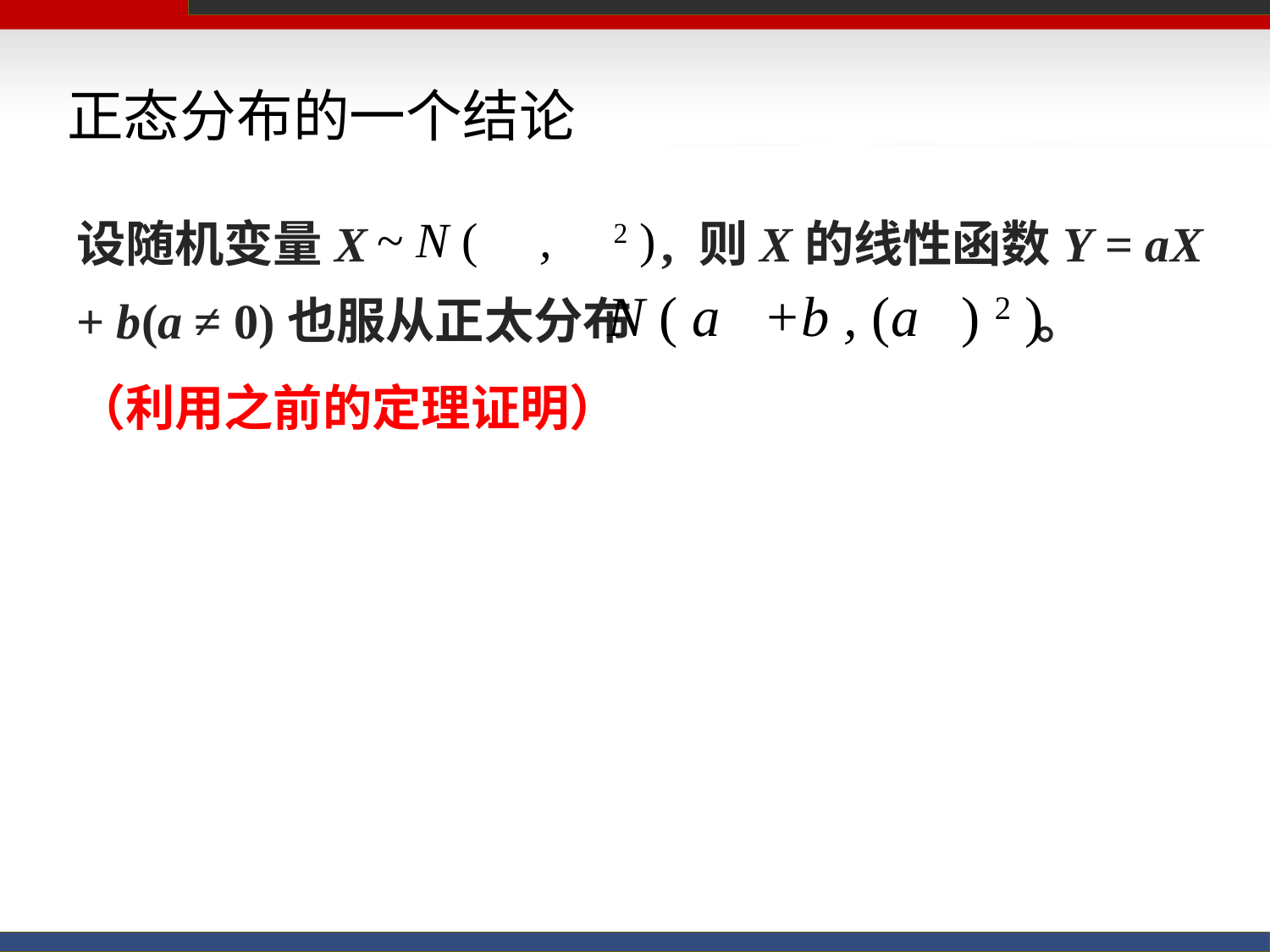

# 正态分布的一个结论
设随机变量X                        , 则X的线性函数Y = aX + b(a ≠ 0)也服从正太分布                                    。
（利用之前的定理证明）

~ N ( μ , σ 2 )
N ( aμ+b , (aσ) 2 )